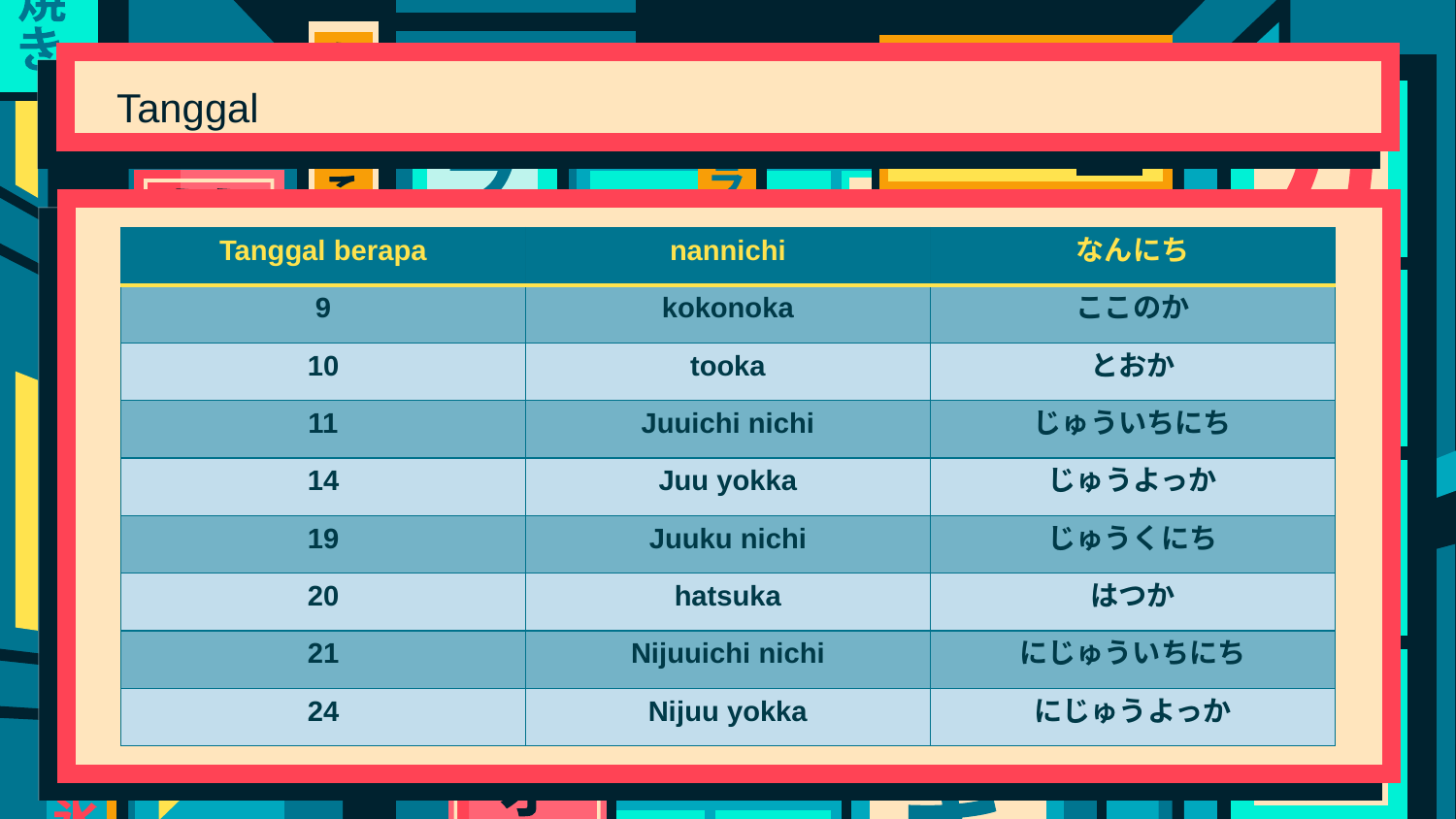

# Tanggal
| Tanggal berapa | nannichi | なんにち |
| --- | --- | --- |
| 9 | kokonoka | ここのか |
| 10 | tooka | とおか |
| 11 | Juuichi nichi | じゅういちにち |
| 14 | Juu yokka | じゅうよっか |
| 19 | Juuku nichi | じゅうくにち |
| 20 | hatsuka | はつか |
| 21 | Nijuuichi nichi | にじゅういちにち |
| 24 | Nijuu yokka | にじゅうよっか |